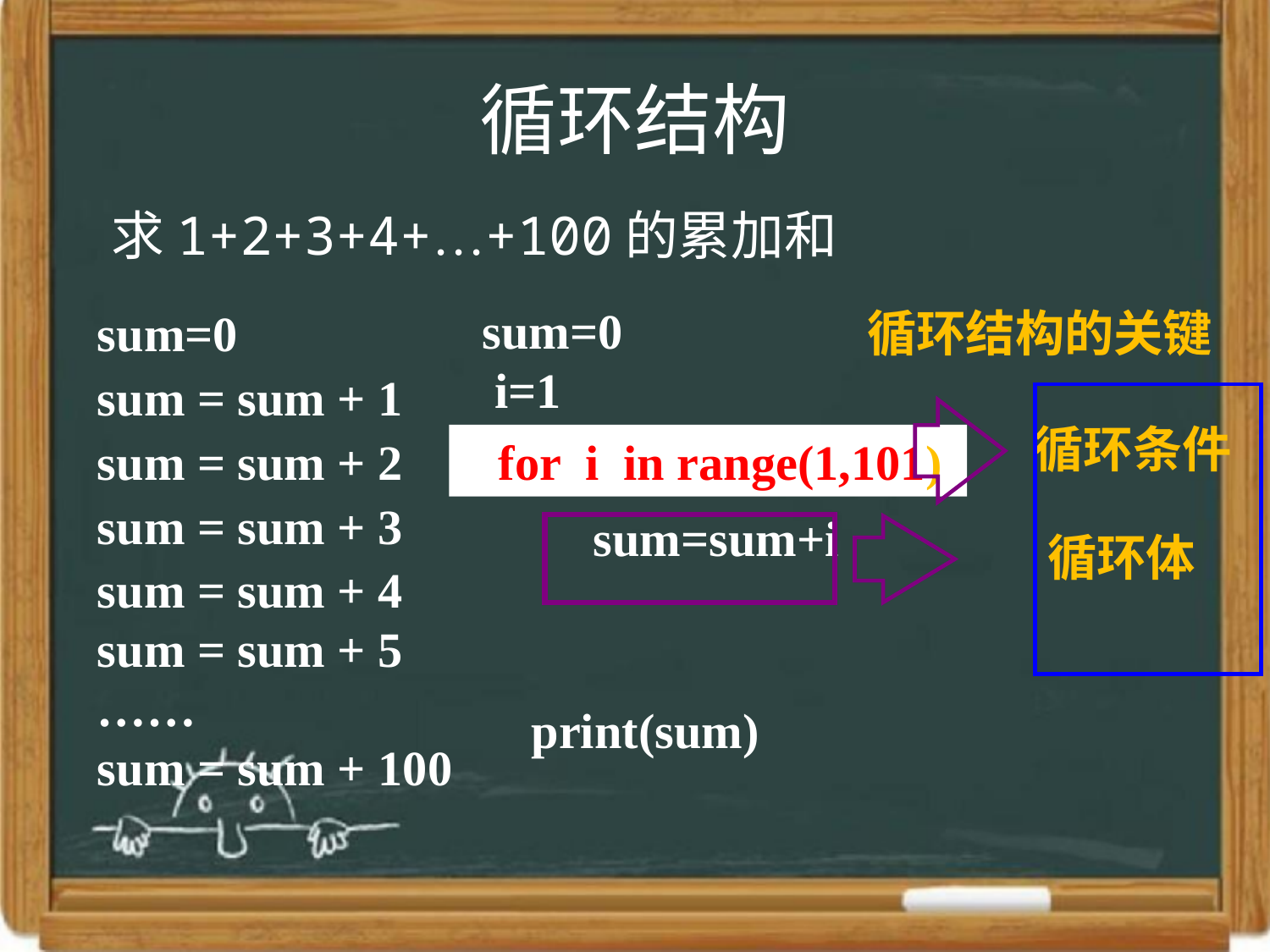

# 循环结构
 求1+2+3+4+…+100的累加和

sum=0
 i=1
    当 i<=100 时
         sum=sum+i

    print(sum)
sum=0
sum = sum + 1
sum = sum + 2
sum = sum + 3
sum = sum + 4
sum = sum + 5
……
sum = sum + 100
循环结构的关键

循环条件
   for  i  in range(1,101)

循环体